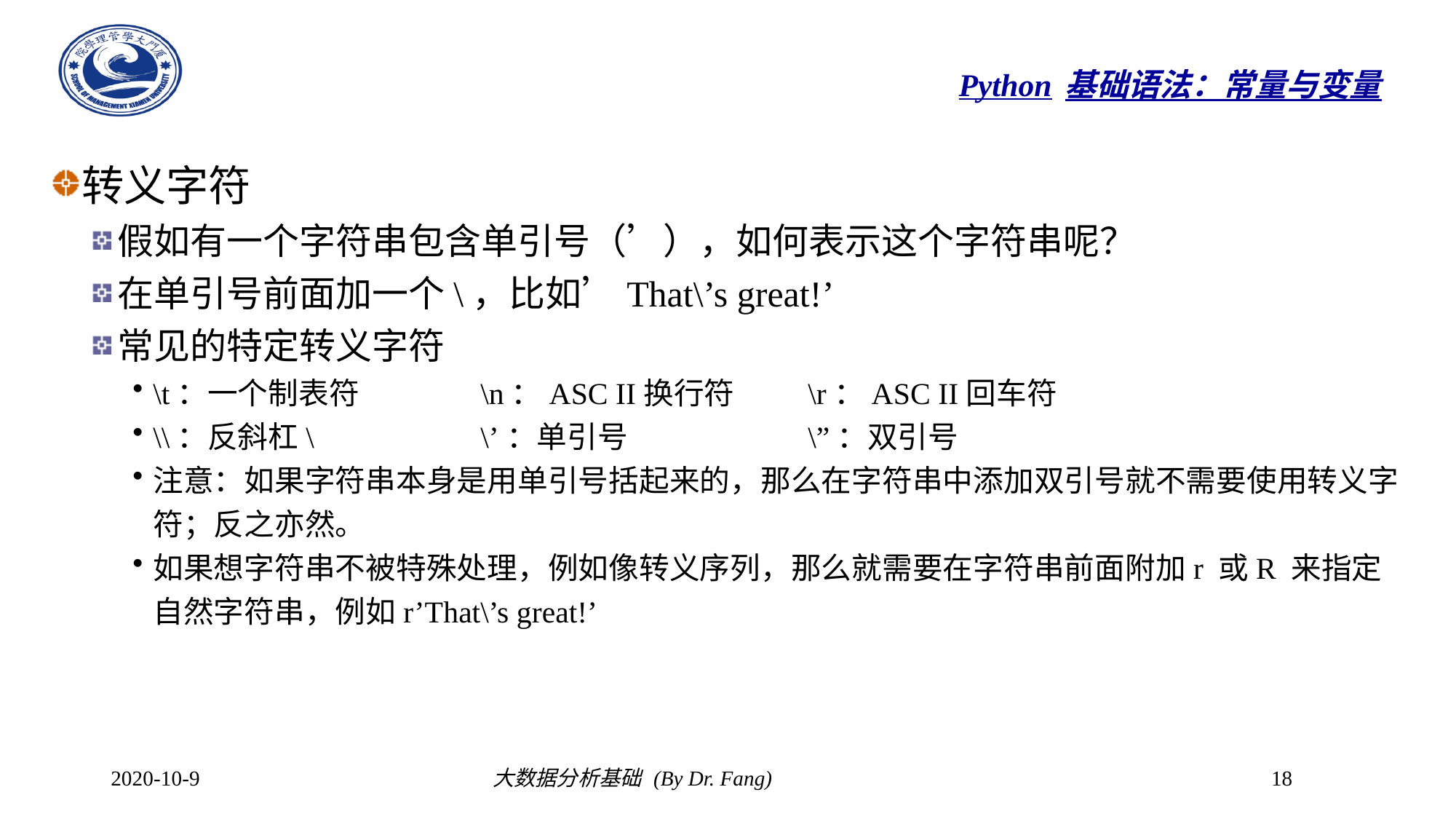

# Python基础语法：常量与变量
转义字符
假如有一个字符串包含单引号（’），如何表示这个字符串呢？
在单引号前面加一个\，比如’That\’s great!’
常见的特定转义字符
\t：一个制表符		\n：ASC II换行符	\r：ASC II回车符
\\：反斜杠\		\’：单引号		\”：双引号
注意：如果字符串本身是用单引号括起来的，那么在字符串中添加双引号就不需要使用转义字符；反之亦然。
如果想字符串不被特殊处理，例如像转义序列，那么就需要在字符串前面附加r 或R 来指定自然字符串，例如r’That\’s great!’

2020-10-9
大数据分析基础 (By Dr. Fang)
18